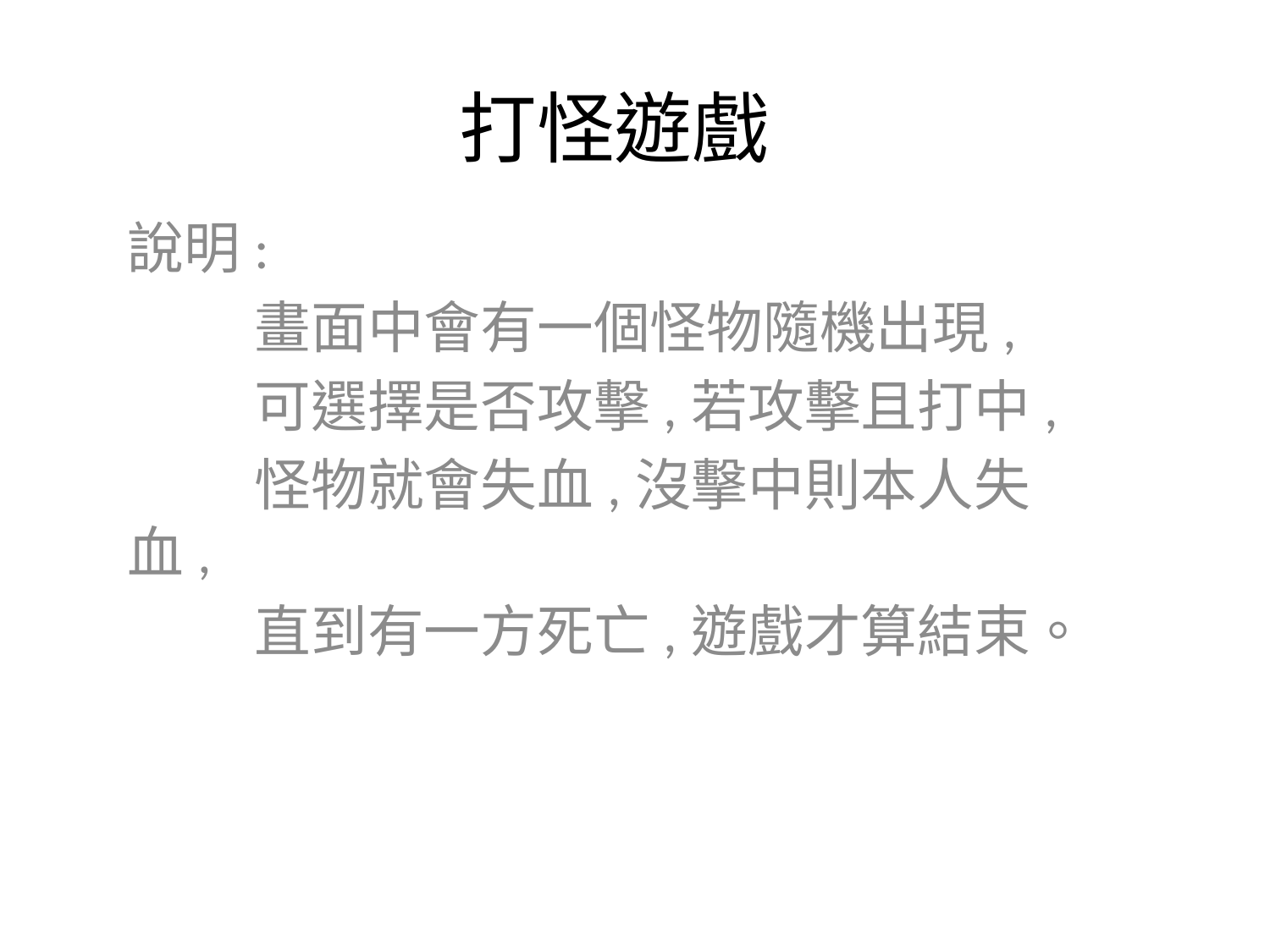

# 打怪遊戲
說明:
	畫面中會有一個怪物隨機出現,
	可選擇是否攻擊,若攻擊且打中,
	怪物就會失血,沒擊中則本人失血,
	直到有一方死亡,遊戲才算結束。